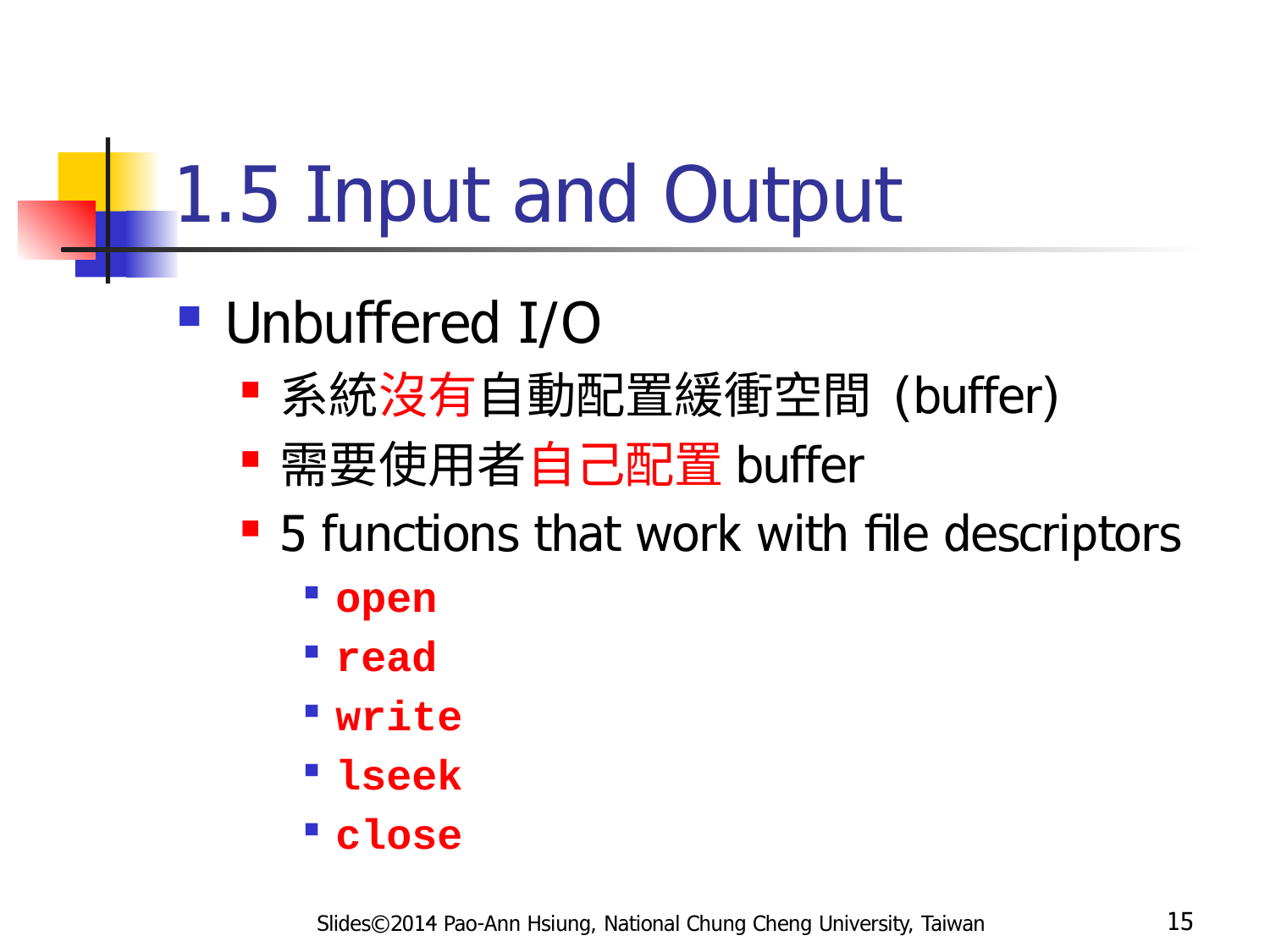

# 1.5 Input and Output
Unbuffered I/O
系統沒有自動配置緩衝空間 (buffer)
需要使用者自己配置buffer
5 functions that work with file descriptors
open
read
write
lseek
close
Slides©2014 Pao-Ann Hsiung, National Chung Cheng University, Taiwan
15